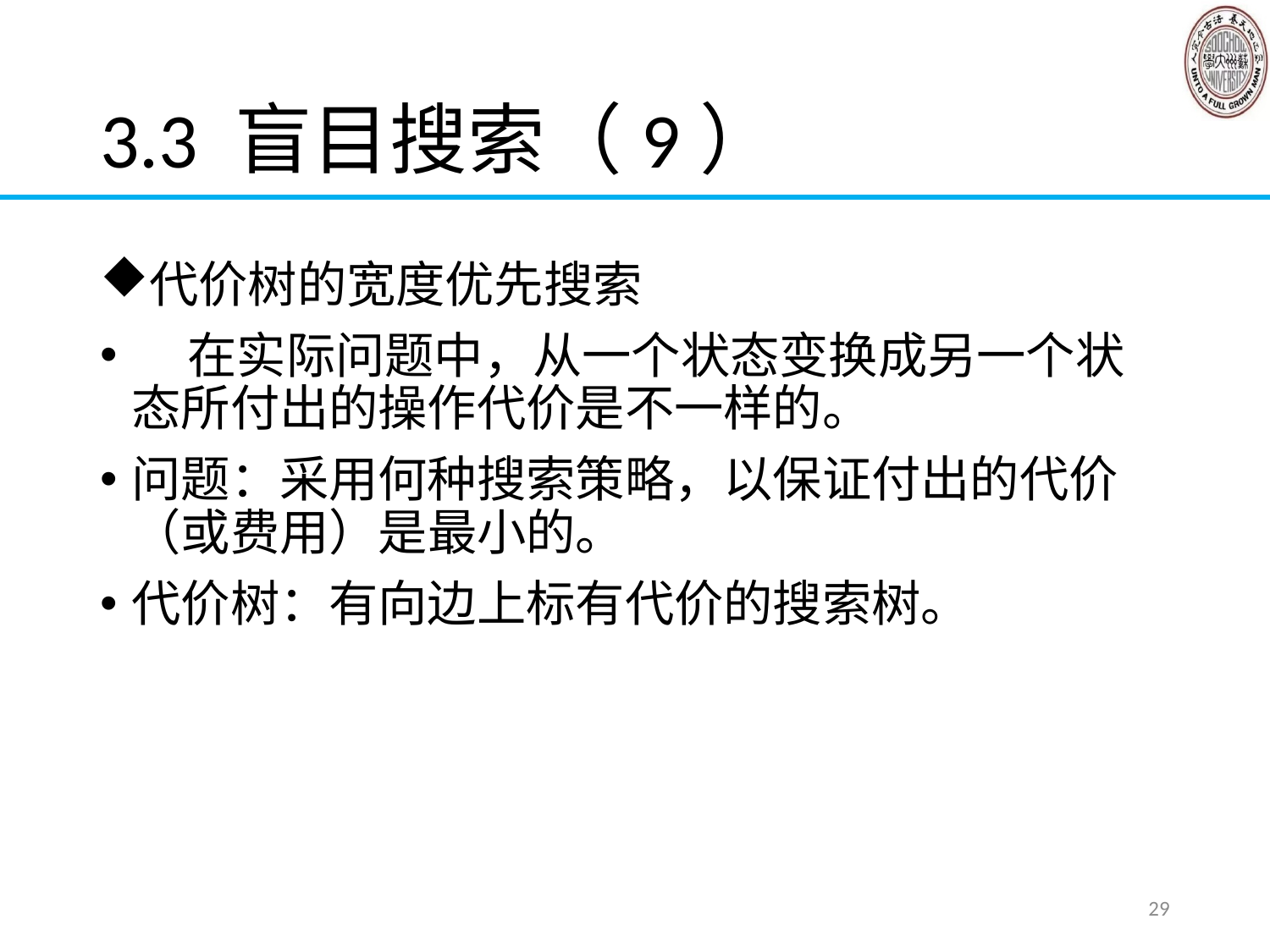

# 3.3 盲目搜索（9）
代价树的宽度优先搜索
    在实际问题中，从一个状态变换成另一个状态所付出的操作代价是不一样的。
问题：采用何种搜索策略，以保证付出的代价（或费用）是最小的。
代价树：有向边上标有代价的搜索树。

29